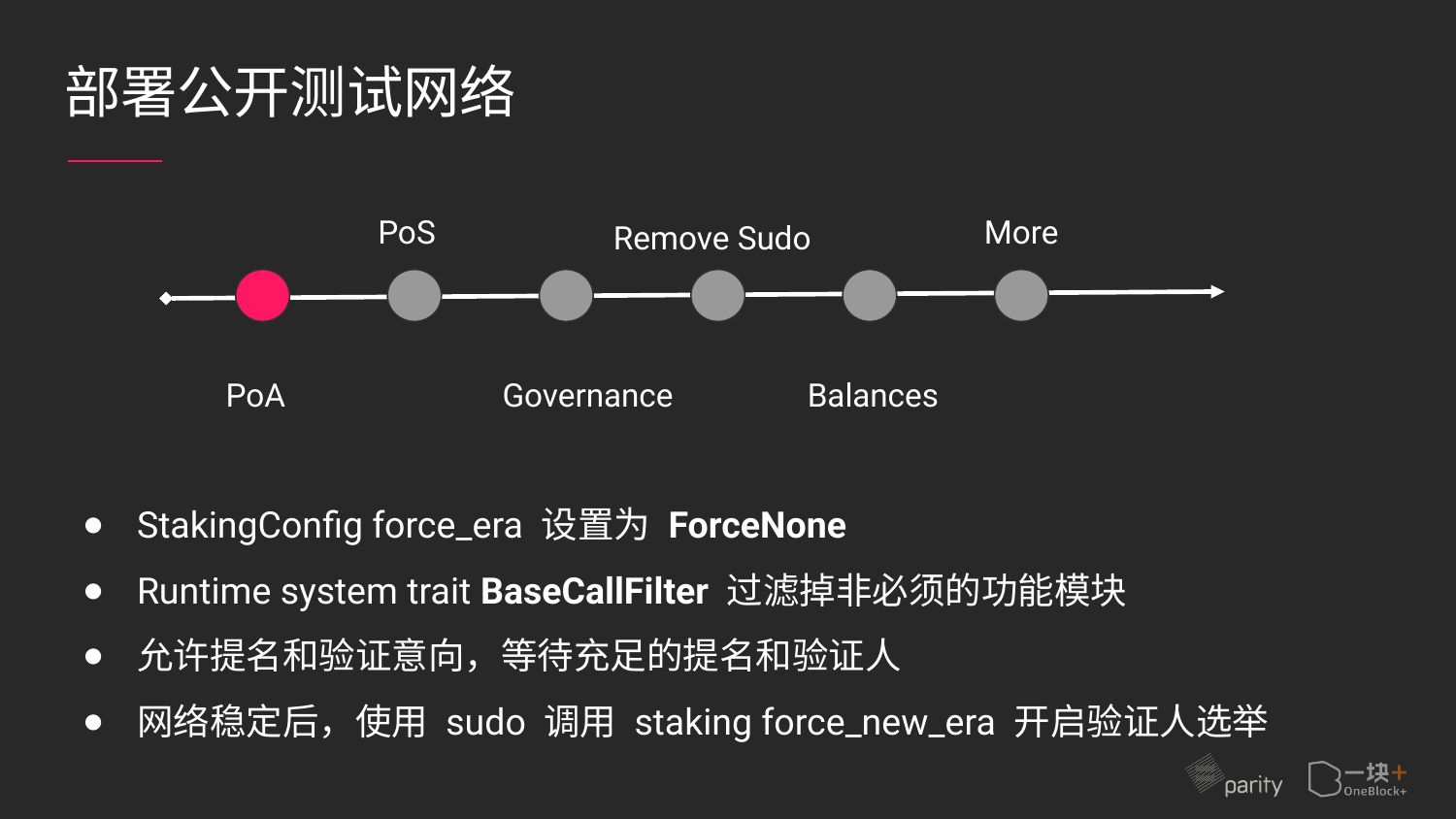

# 部署公开测试网络
PoS
More
Remove Sudo

PoA
Governance
Balances
StakingConfig force_era 设置为 ForceNone
Runtime system trait BaseCallFilter 过滤掉非必须的功能模块
允许提名和验证意向，等待充足的提名和验证人
网络稳定后，使用 sudo 调用 staking force_new_era 开启验证人选举